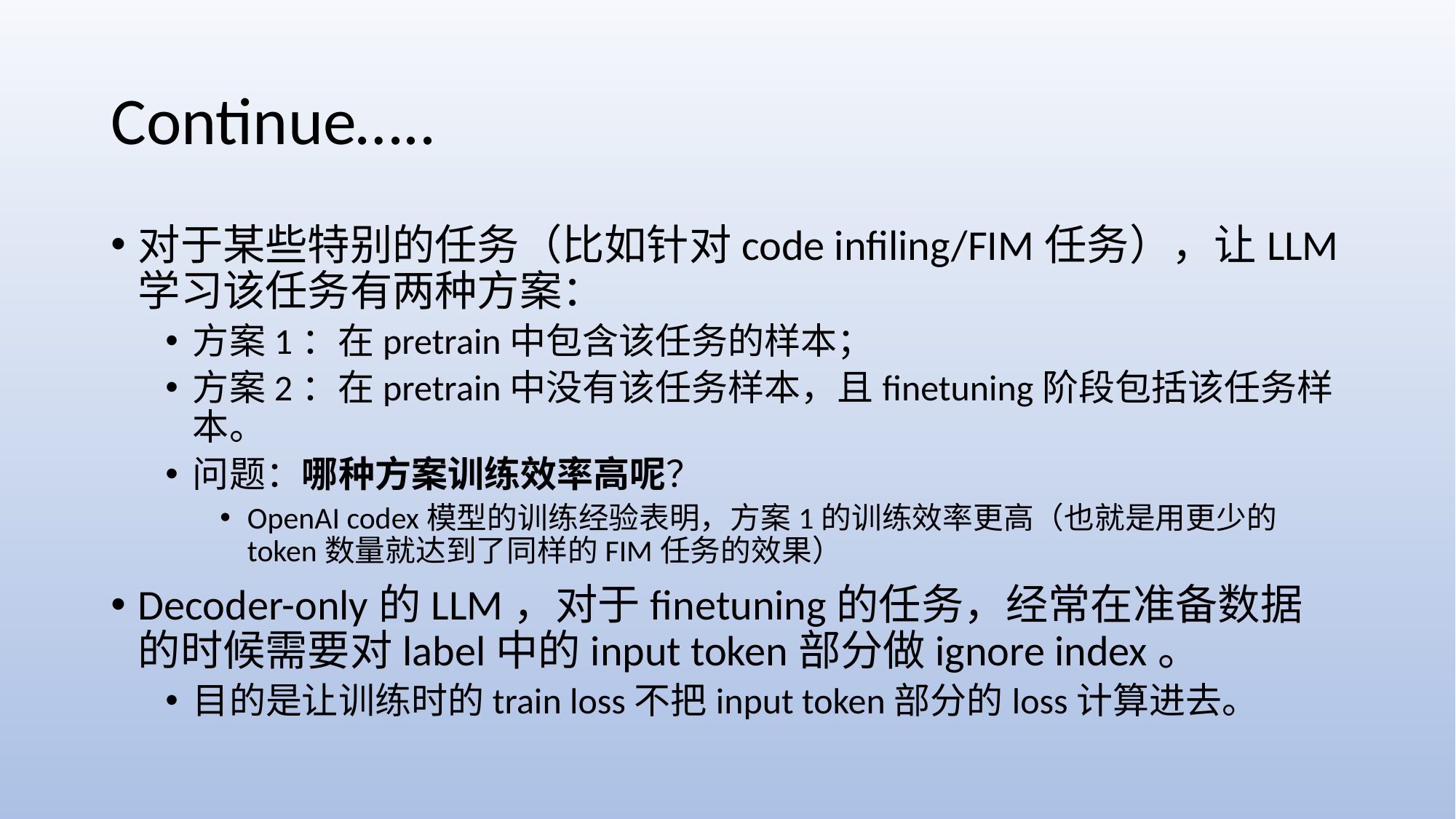

# Continue…..
对于某些特别的任务（比如针对code infiling/FIM任务），让LLM学习该任务有两种方案：
方案1：在pretrain中包含该任务的样本；
方案2：在pretrain中没有该任务样本，且finetuning阶段包括该任务样本。
问题：哪种方案训练效率高呢？
OpenAI codex模型的训练经验表明，方案1的训练效率更高（也就是用更少的token数量就达到了同样的FIM任务的效果）
Decoder-only的LLM，对于finetuning的任务，经常在准备数据的时候需要对label中的input token部分做ignore index。
目的是让训练时的train loss不把input token部分的loss计算进去。